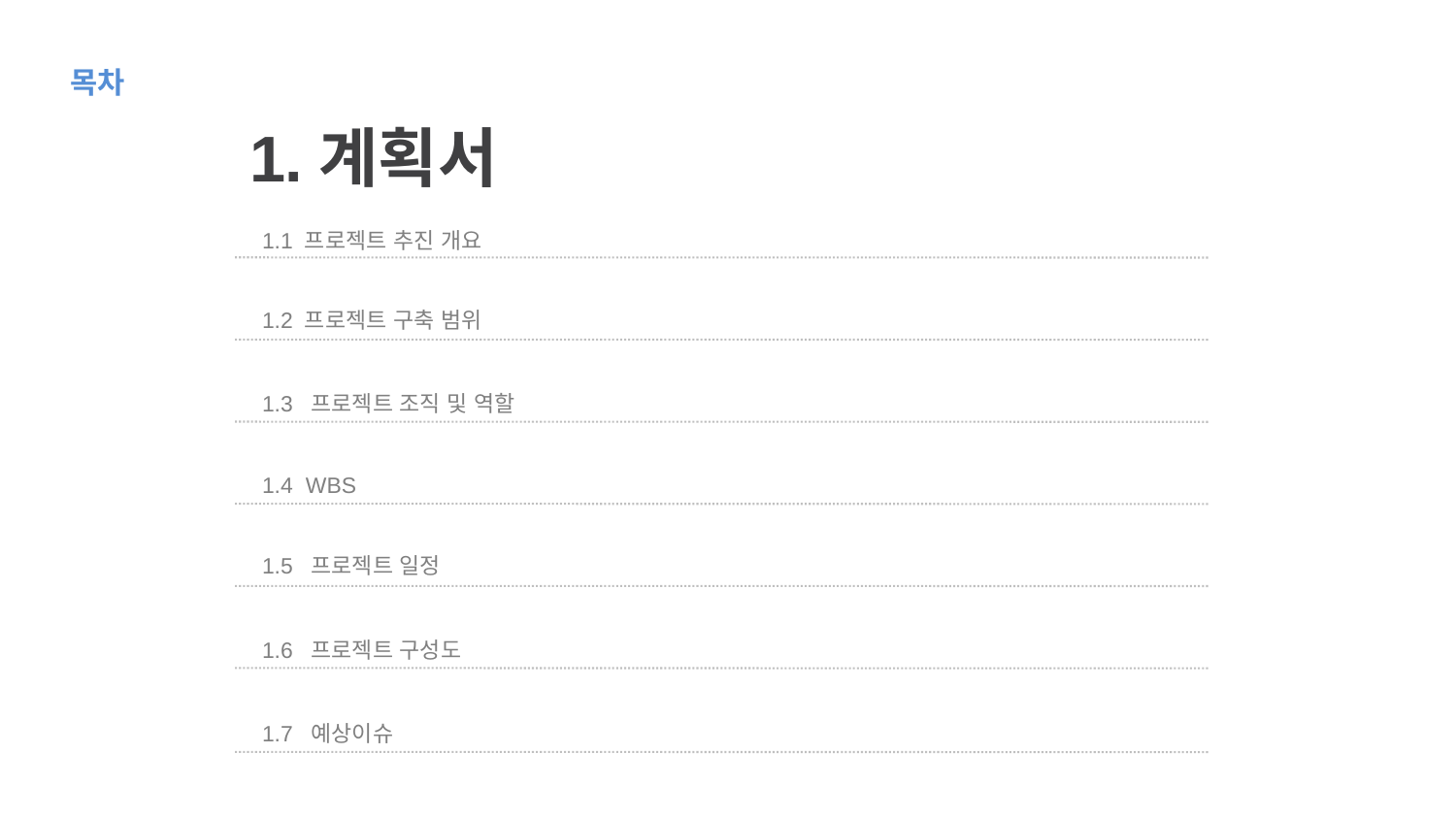

# 목차
1.계획서
  1.1 프로젝트 추진 개요
  1.2 프로젝트 구축 범위
  1.3  프로젝트 조직 및 역할
  1.4  WBS
  1.5  프로젝트 일정
  1.6  프로젝트 구성도
  1.7  예상이슈